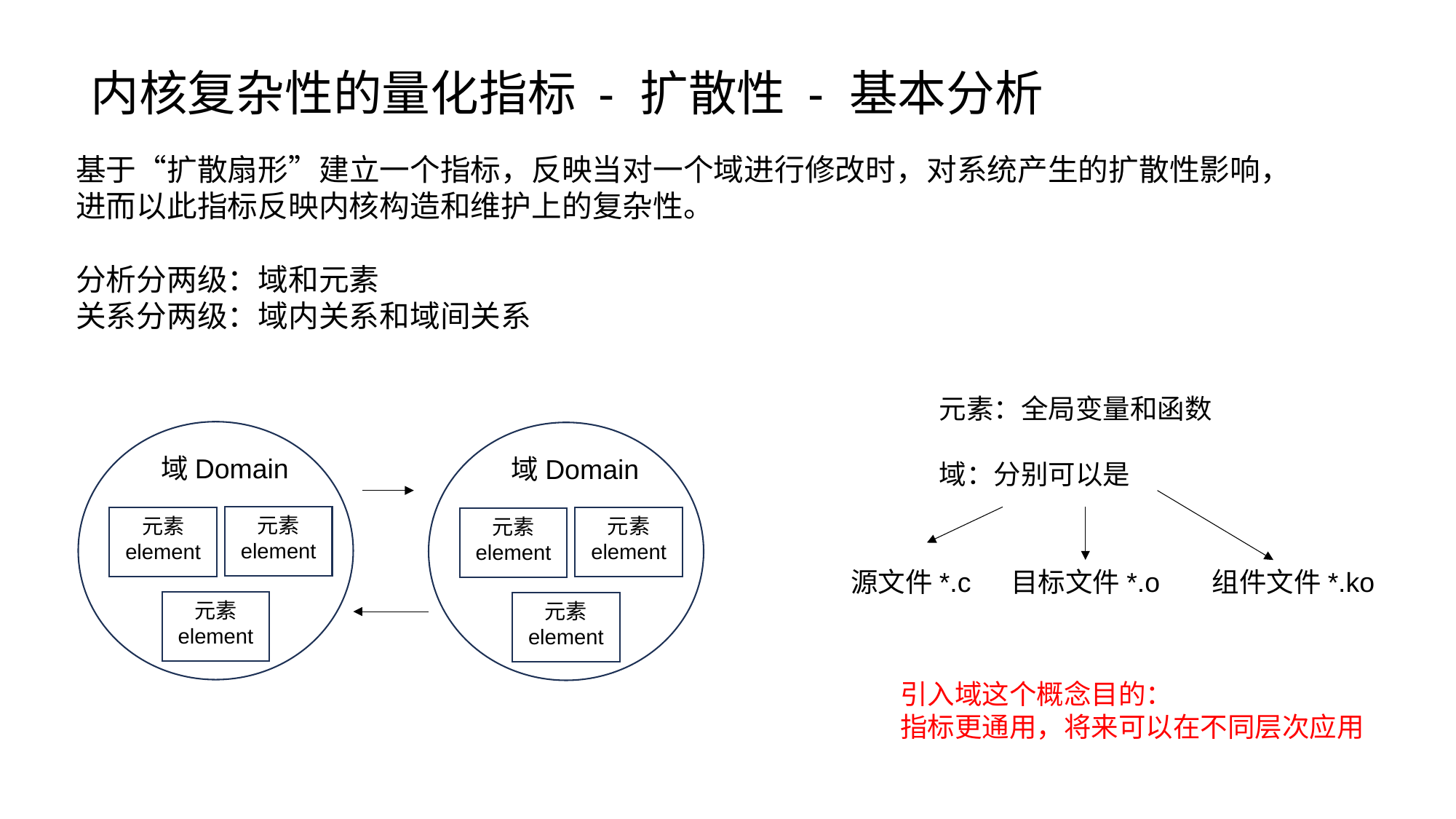

内核复杂性的量化指标 - 扩散性 - 基本分析
基于“扩散扇形”建立一个指标，反映当对一个域进行修改时，对系统产生的扩散性影响，
进而以此指标反映内核构造和维护上的复杂性。

分析分两级：域和元素
关系分两级：域内关系和域间关系
元素：全局变量和函数

域：分别可以是

域Domain
域Domain
元素
element
元素
element
元素
element
元素
element
源文件*.c
目标文件*.o
组件文件*.ko
元素
element
元素
element
引入域这个概念目的：
指标更通用，将来可以在不同层次应用